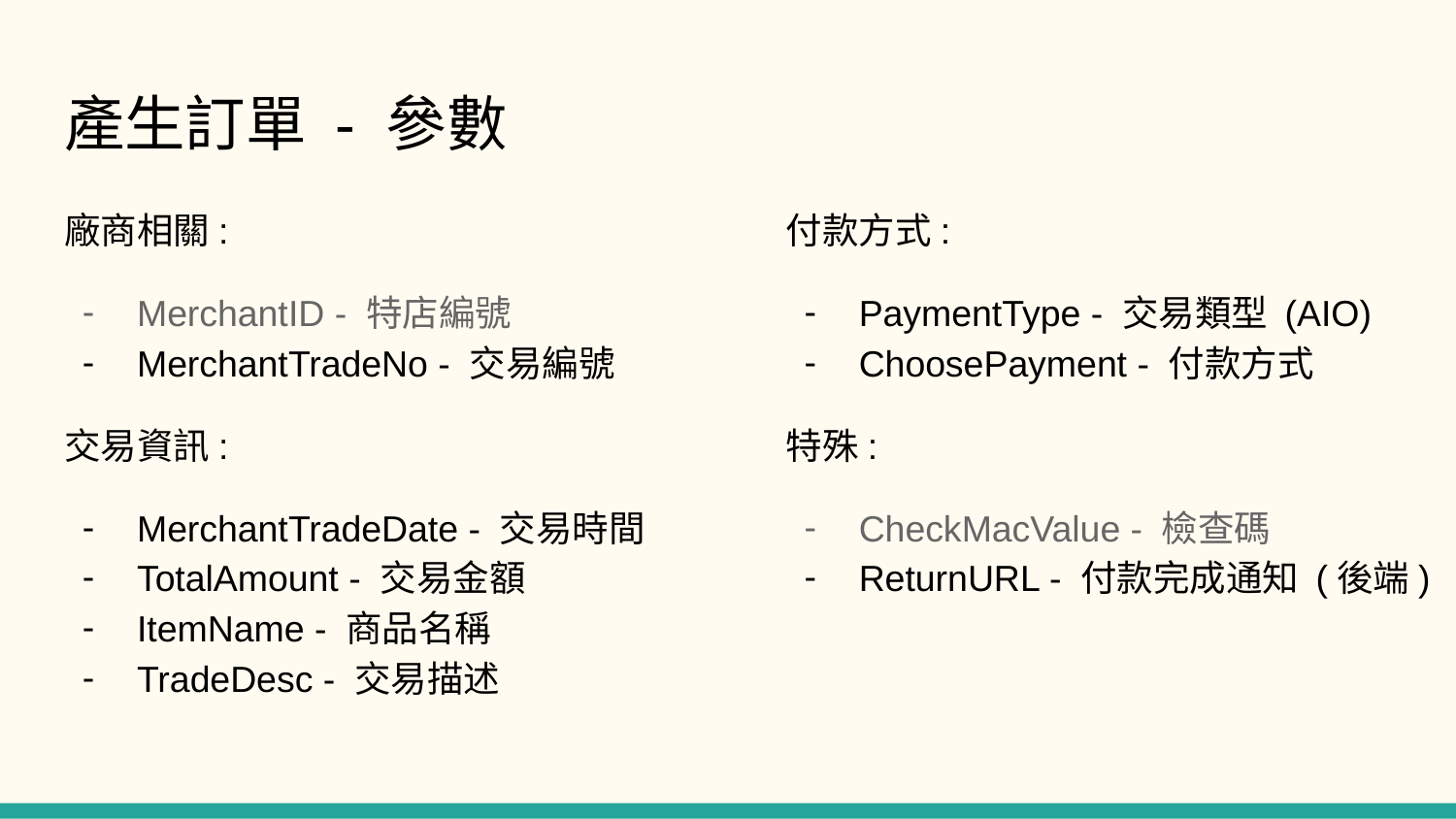

# 產生訂單 - 參數
廠商相關:
MerchantID - 特店編號
MerchantTradeNo - 交易編號
交易資訊:
MerchantTradeDate - 交易時間
TotalAmount - 交易金額
ItemName - 商品名稱
TradeDesc - 交易描述
付款方式:
PaymentType - 交易類型 (AIO)
ChoosePayment - 付款方式
特殊:
CheckMacValue - 檢查碼
ReturnURL - 付款完成通知 (後端)